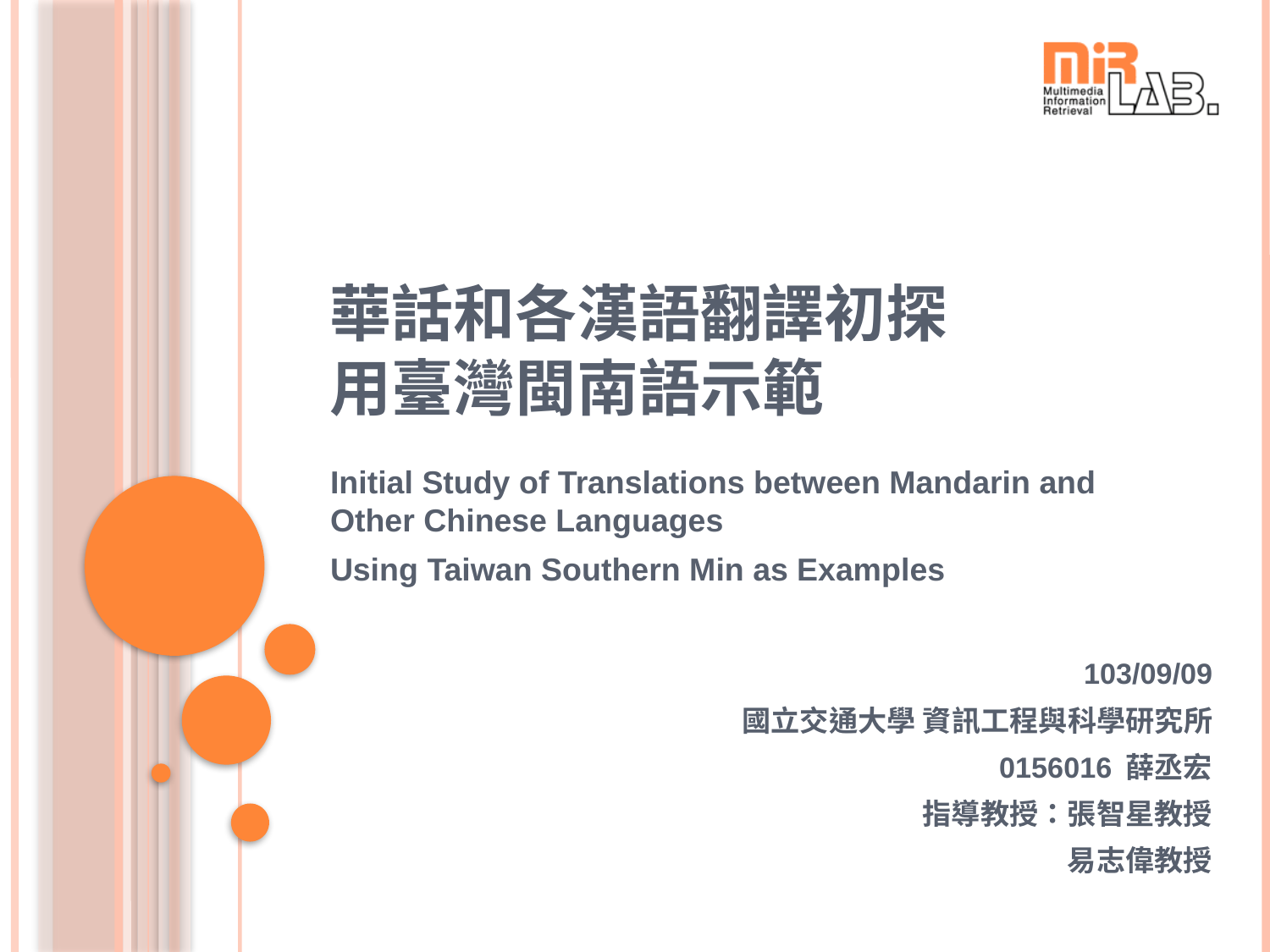

# 華話和各漢語翻譯初探 用臺灣閩南語示範
Initial Study of Translations between Mandarin and Other Chinese Languages
Using Taiwan Southern Min as Examples
103/09/09
國立交通大學 資訊工程與科學研究所
0156016 薛丞宏
指導教授：張智星教授
易志偉教授